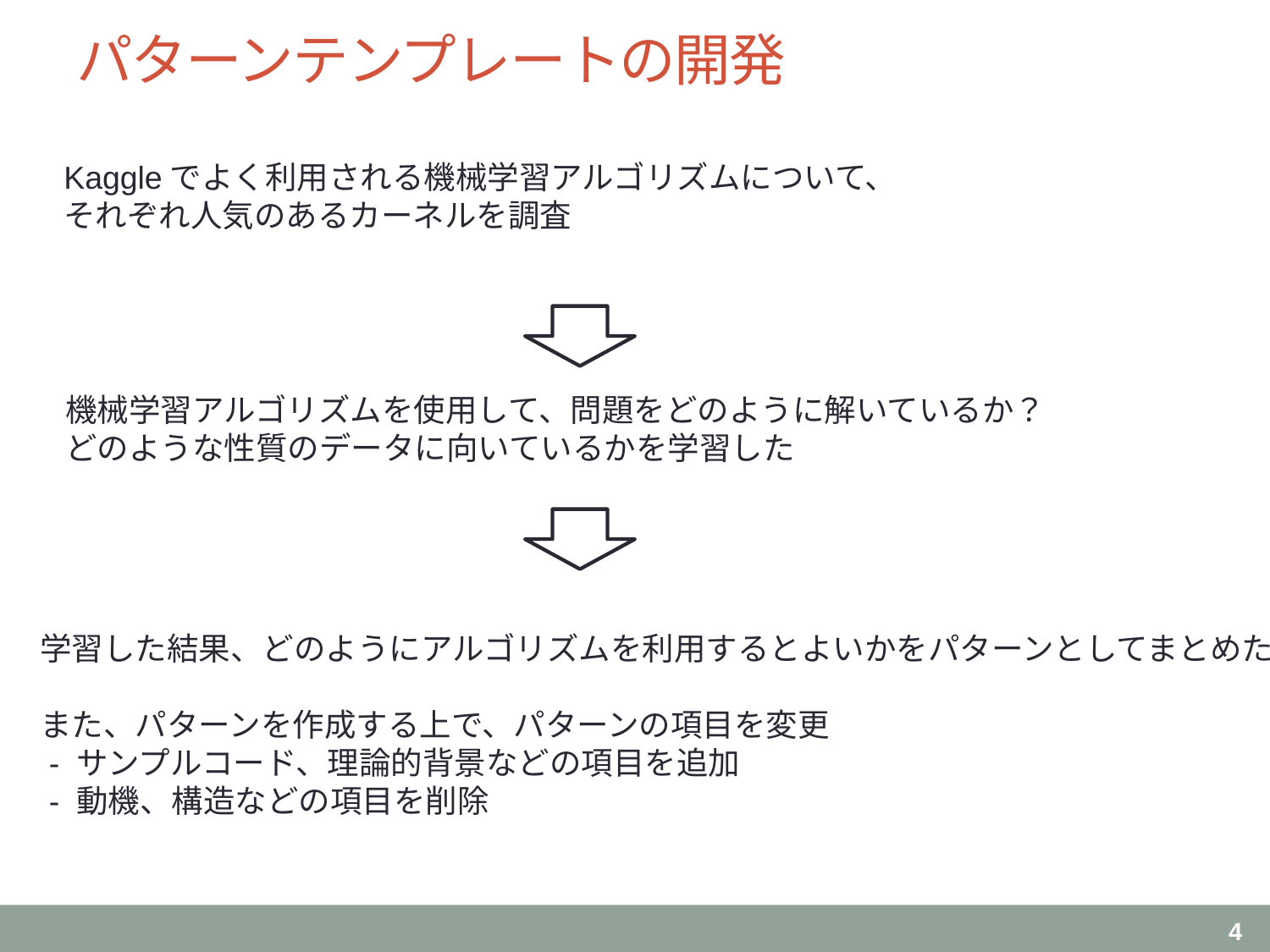

# パターンテンプレートの開発

Kaggleでよく利用される機械学習アルゴリズムについて、
それぞれ人気のあるカーネルを調査

機械学習アルゴリズムを使用して、問題をどのように解いているか？
どのような性質のデータに向いているかを学習した

学習した結果、どのようにアルゴリズムを利用するとよいかをパターンとしてまとめた

また、パターンを作成する上で、パターンの項目を変更
 - サンプルコード、理論的背景などの項目を追加
 - 動機、構造などの項目を削除
4